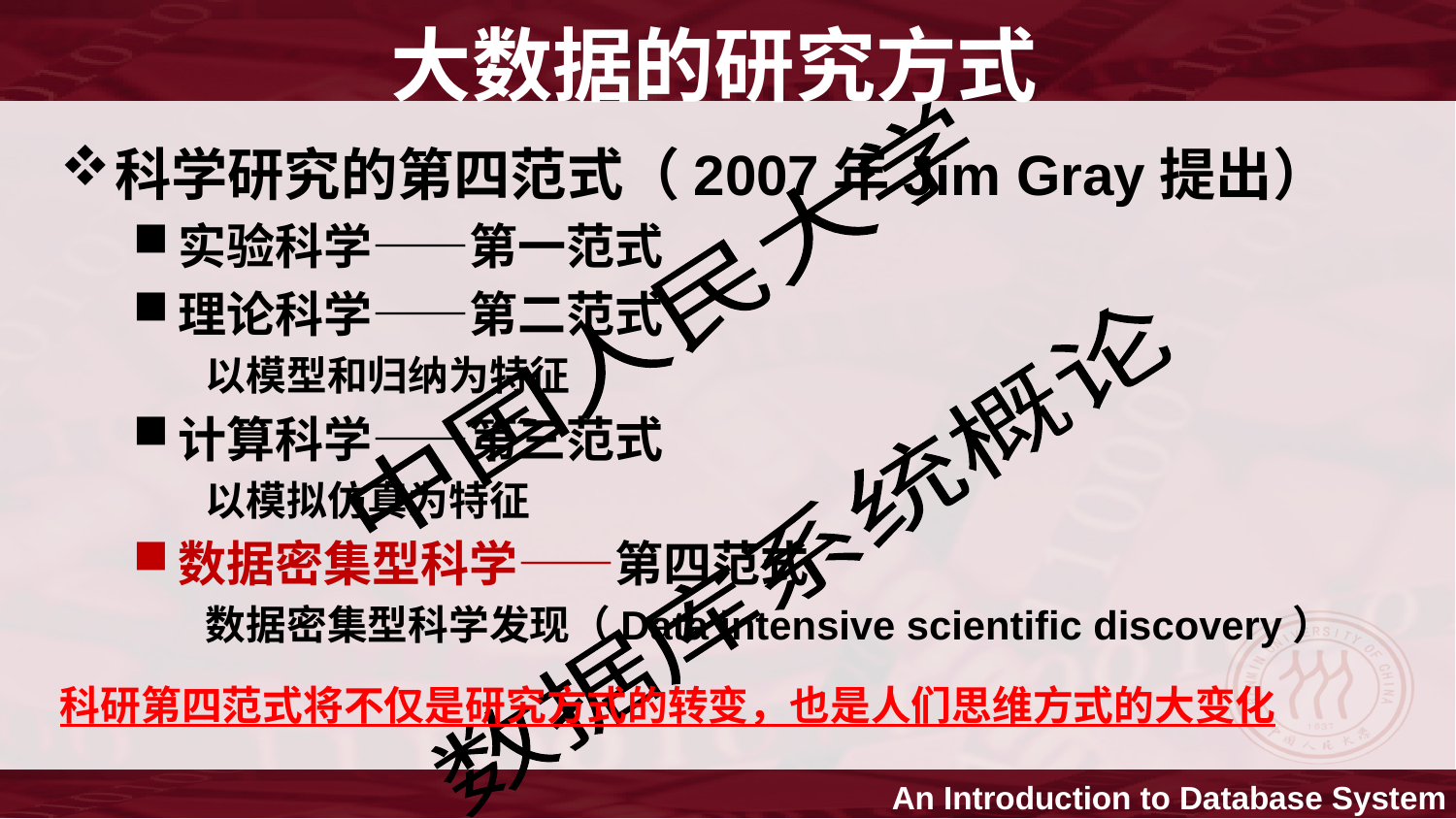

# 大数据的研究方式
科学研究的第四范式（2007年Jim Gray提出）
实验科学——第一范式
理论科学——第二范式
以模型和归纳为特征
计算科学——第三范式
以模拟仿真为特征
数据密集型科学——第四范式
数据密集型科学发现（Data intensive scientific discovery）
科研第四范式将不仅是研究方式的转变，也是人们思维方式的大变化